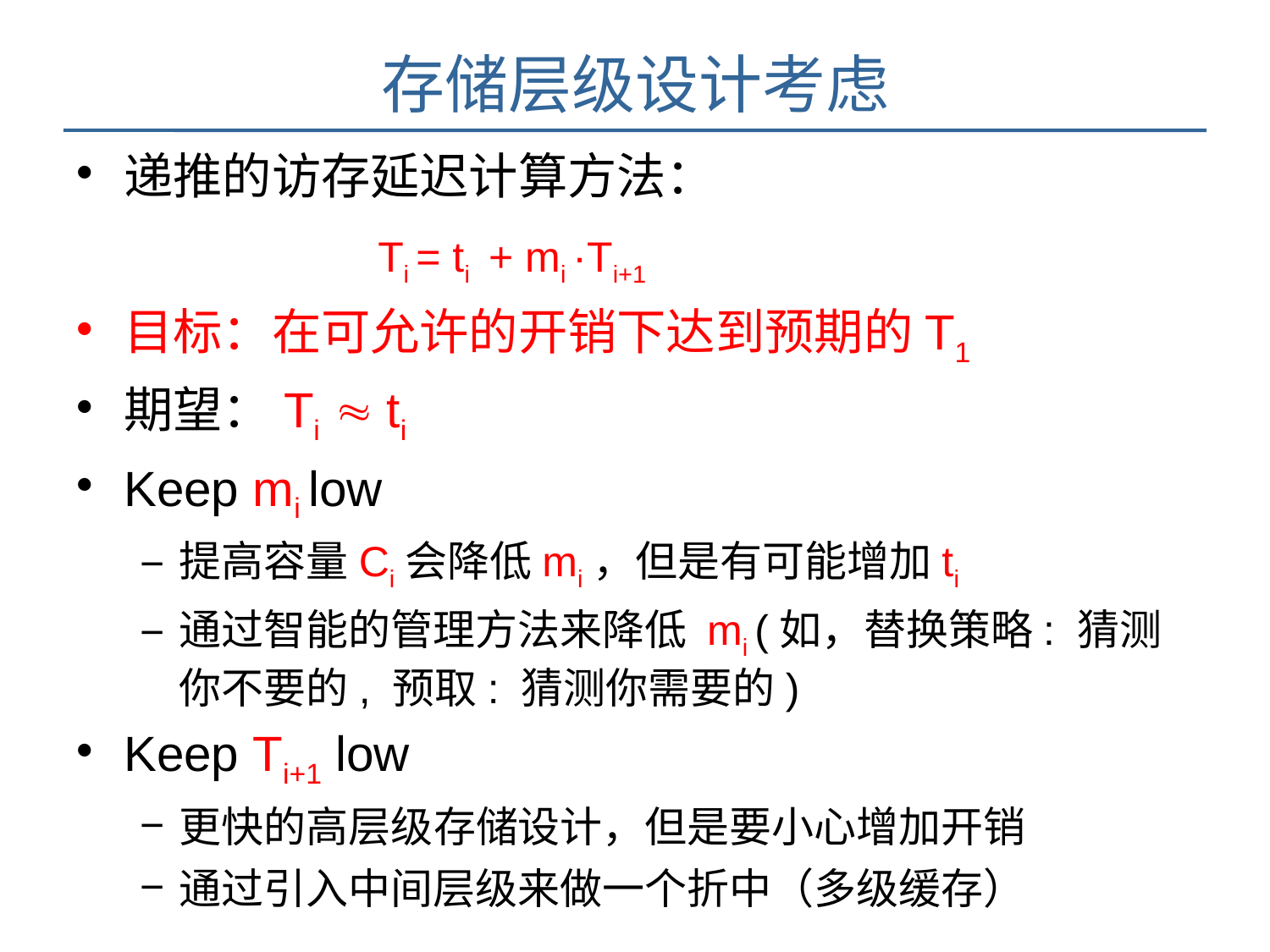

# 存储层级设计考虑
递推的访存延迟计算方法：
			Ti = ti  + mi ·Ti+1
目标：在可允许的开销下达到预期的T1
期望：Ti ≈ ti
Keep mi low
提高容量Ci会降低mi，但是有可能增加ti
通过智能的管理方法来降低 mi (如，替换策略: 猜测你不要的, 预取: 猜测你需要的)
Keep Ti+1 low
更快的高层级存储设计，但是要小心增加开销
通过引入中间层级来做一个折中（多级缓存）